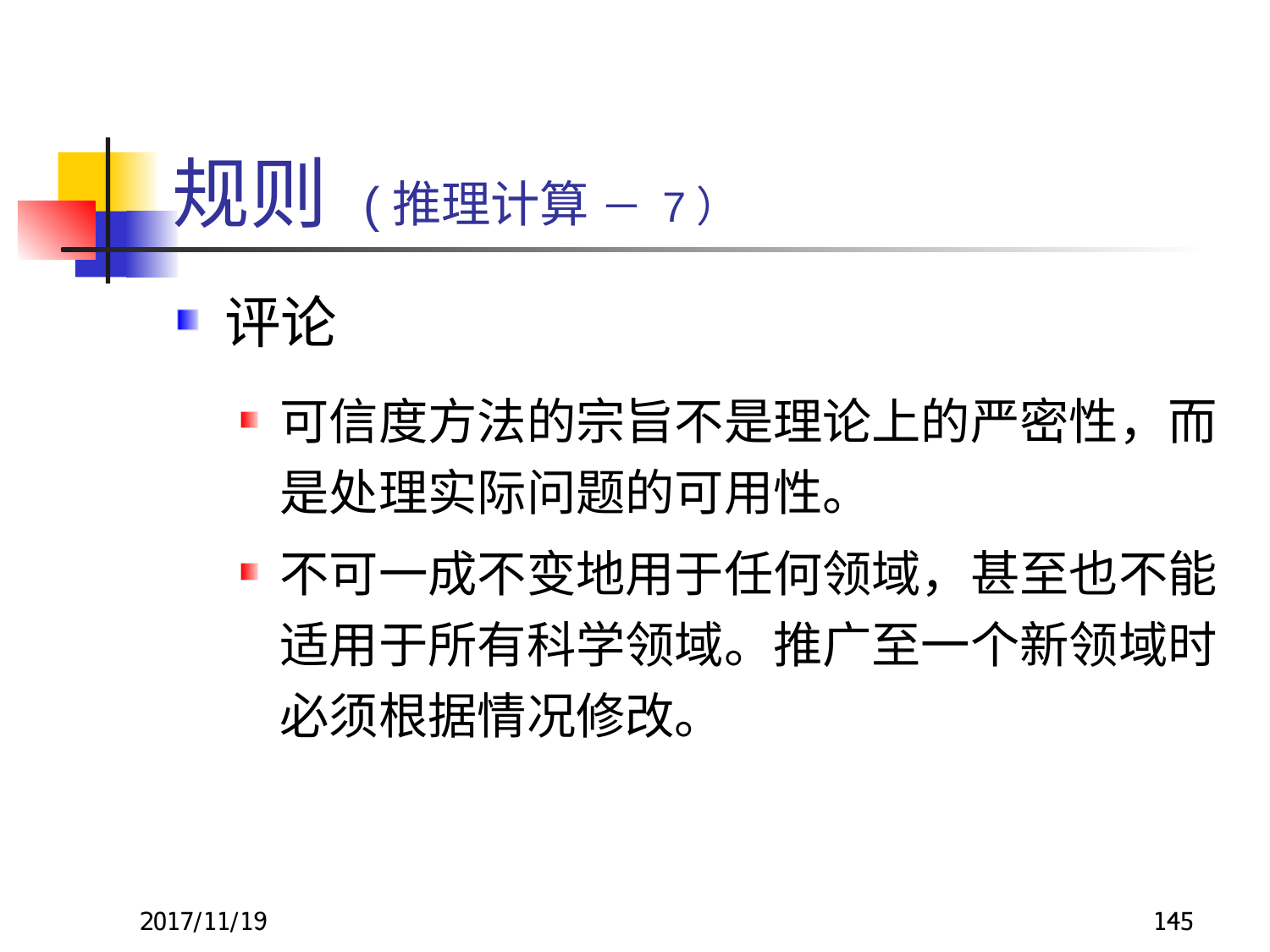

# 规则 (推理计算 － 7）
评论
可信度方法的宗旨不是理论上的严密性，而是处理实际问题的可用性。
不可一成不变地用于任何领域，甚至也不能适用于所有科学领域。推广至一个新领域时必须根据情况修改。
2017/11/19
145